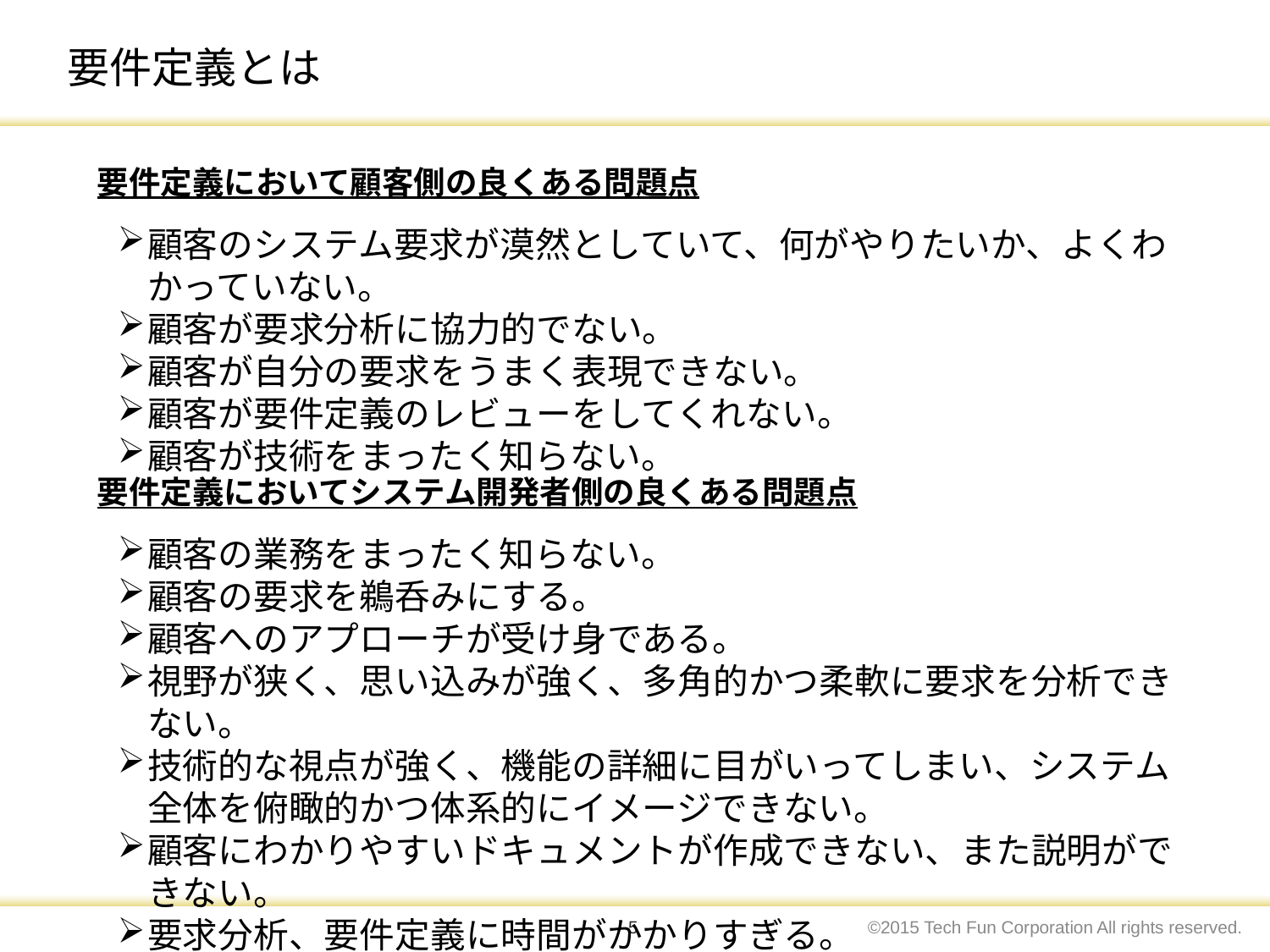

# 要件定義とは

要件定義において顧客側の良くある問題点
顧客のシステム要求が漠然としていて、何がやりたいか、よくわかっていない。
顧客が要求分析に協力的でない。
顧客が自分の要求をうまく表現できない。
顧客が要件定義のレビューをしてくれない。
顧客が技術をまったく知らない。
要件定義においてシステム開発者側の良くある問題点
顧客の業務をまったく知らない。
顧客の要求を鵜呑みにする。
顧客へのアプローチが受け身である。
視野が狭く、思い込みが強く、多角的かつ柔軟に要求を分析できない。
技術的な視点が強く、機能の詳細に目がいってしまい、システム全体を俯瞰的かつ体系的にイメージできない。
顧客にわかりやすいドキュメントが作成できない、また説明ができない。
要求分析、要件定義に時間がかかりすぎる。
5
©2015 Tech Fun Corporation All rights reserved.